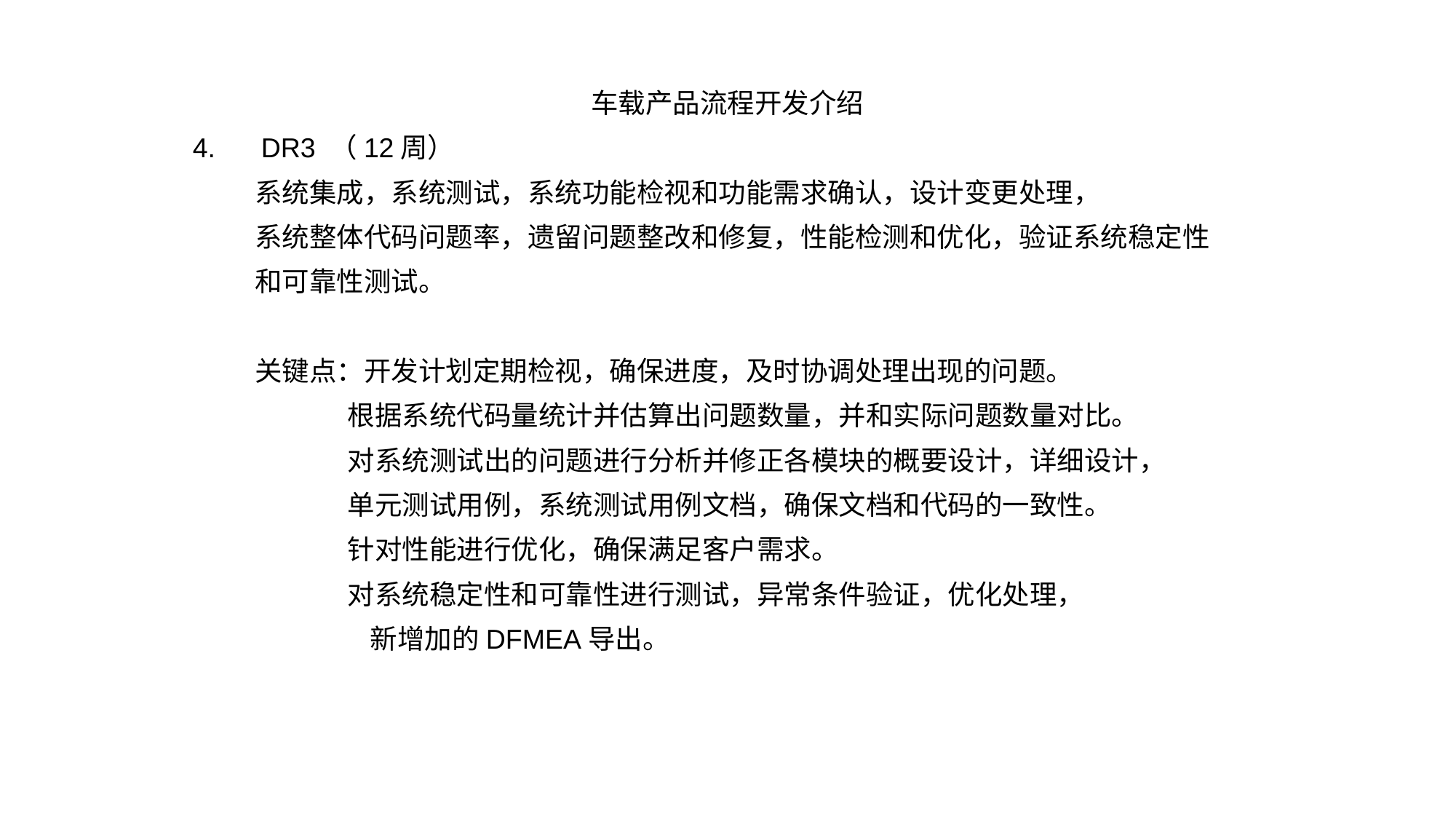

车载产品流程开发介绍
4.      DR3 （12周）
         系统集成，系统测试，系统功能检视和功能需求确认，设计变更处理，
         系统整体代码问题率，遗留问题整改和修复，性能检测和优化，验证系统稳定性
         和可靠性测试。

         关键点：开发计划定期检视，确保进度，及时协调处理出现的问题。
                        根据系统代码量统计并估算出问题数量，并和实际问题数量对比。
                        对系统测试出的问题进行分析并修正各模块的概要设计，详细设计，
                        单元测试用例，系统测试用例文档，确保文档和代码的一致性。
                        针对性能进行优化，确保满足客户需求。
                        对系统稳定性和可靠性进行测试，异常条件验证，优化处理，
	          新增加的DFMEA导出。